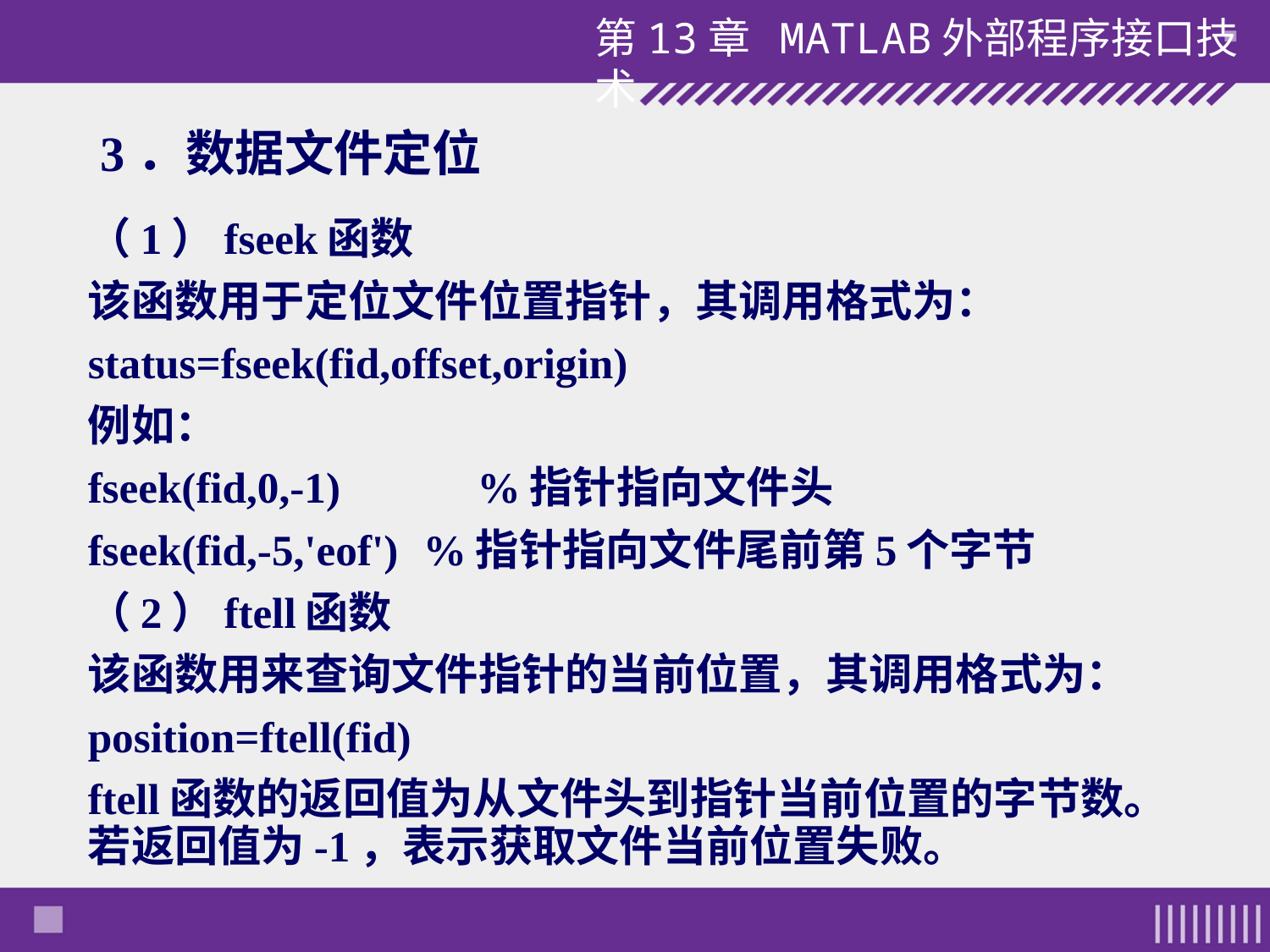

# 3．数据文件定位
（1）fseek函数
该函数用于定位文件位置指针，其调用格式为：
status=fseek(fid,offset,origin)
例如：
fseek(fid,0,-1)		     %指针指向文件头
fseek(fid,-5,'eof')		%指针指向文件尾前第5个字节
（2）ftell函数
该函数用来查询文件指针的当前位置，其调用格式为：
position=ftell(fid)
ftell函数的返回值为从文件头到指针当前位置的字节数。若返回值为-1，表示获取文件当前位置失败。